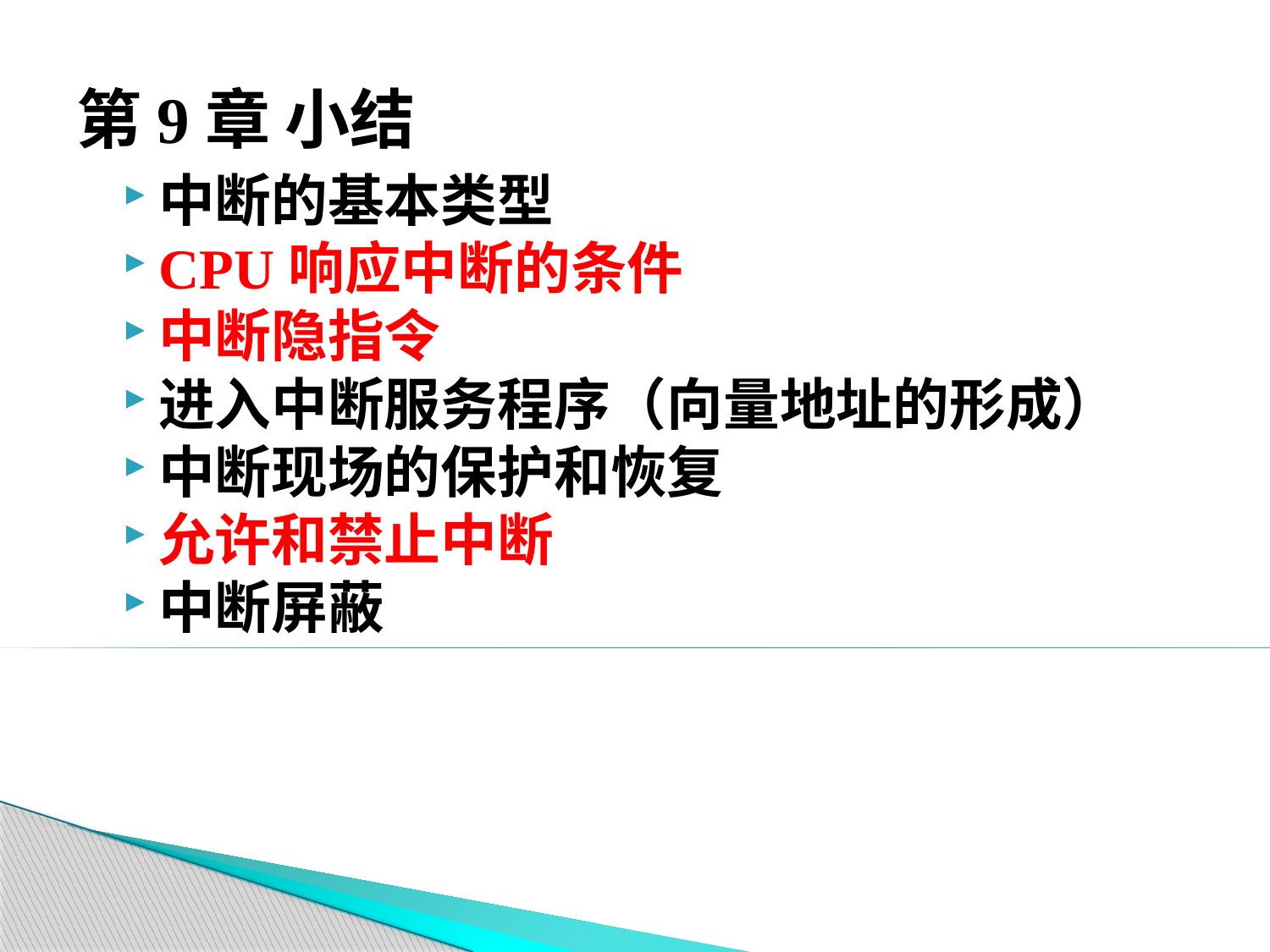

# 第9章 小结
中断的基本类型
CPU响应中断的条件
中断隐指令
进入中断服务程序（向量地址的形成）
中断现场的保护和恢复
允许和禁止中断
中断屏蔽